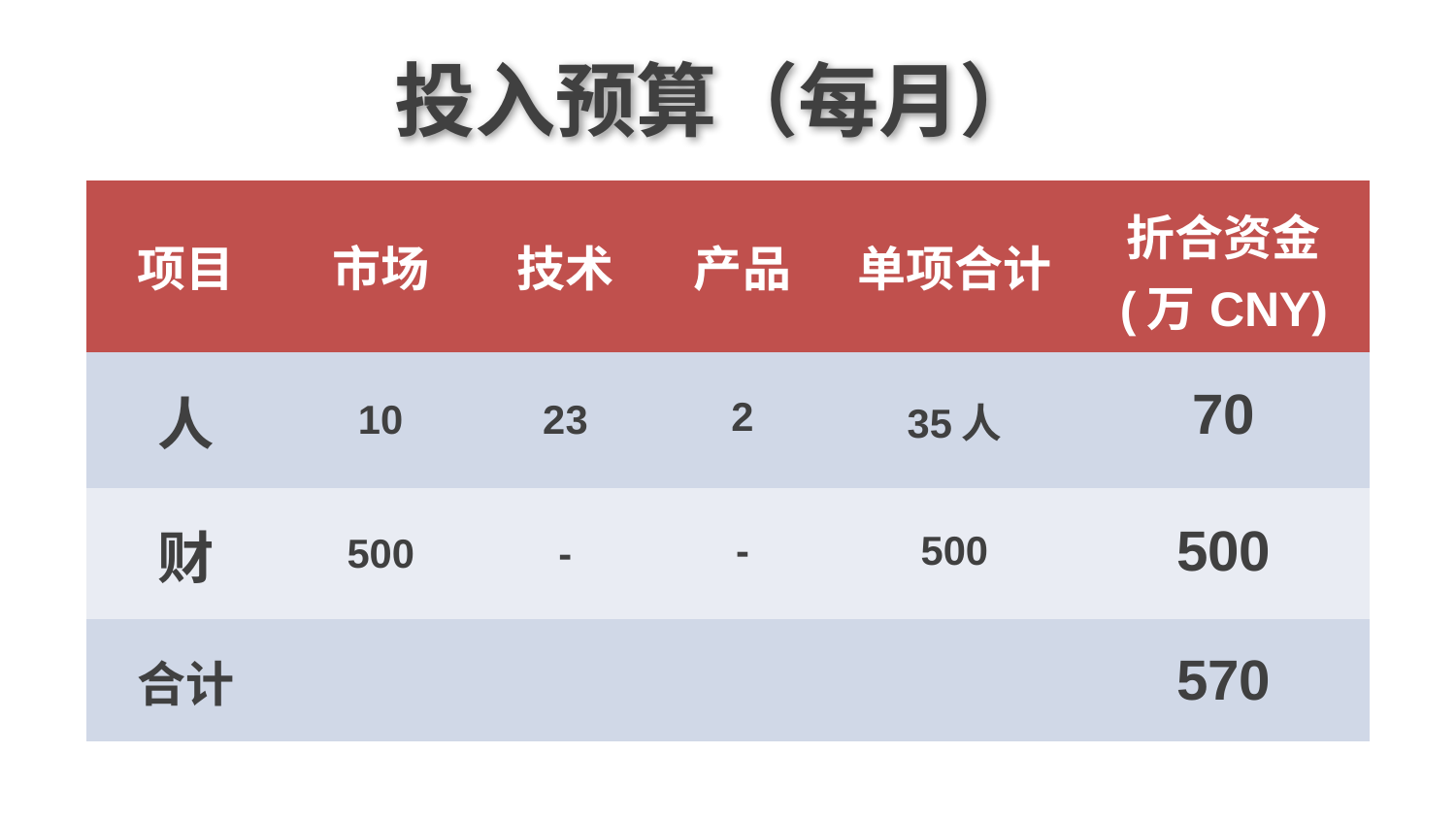

投入预算（每月）
| 项目 | 市场 | 技术 | 产品 | 单项合计 | 折合资金 (万CNY) |
| --- | --- | --- | --- | --- | --- |
| 人 | 10 | 23 | 2 | 35人 | 70 |
| 财 | 500 | - | - | 500 | 500 |
| 合计 |  |  |  |  | 570 |